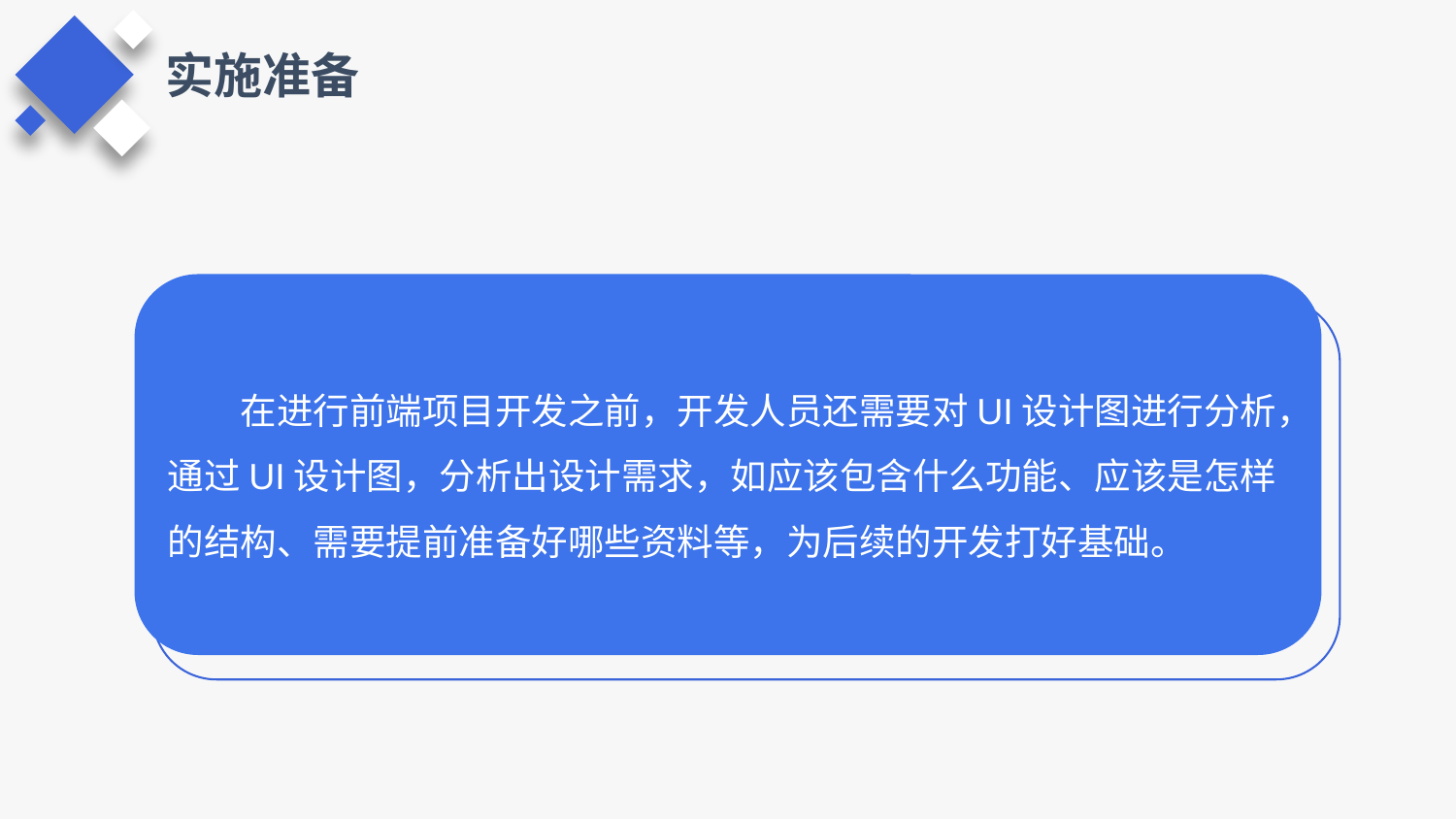

实施准备

在进行前端项目开发之前，开发人员还需要对UI设计图进行分析，通过UI设计图，分析出设计需求，如应该包含什么功能、应该是怎样的结构、需要提前准备好哪些资料等，为后续的开发打好基础。